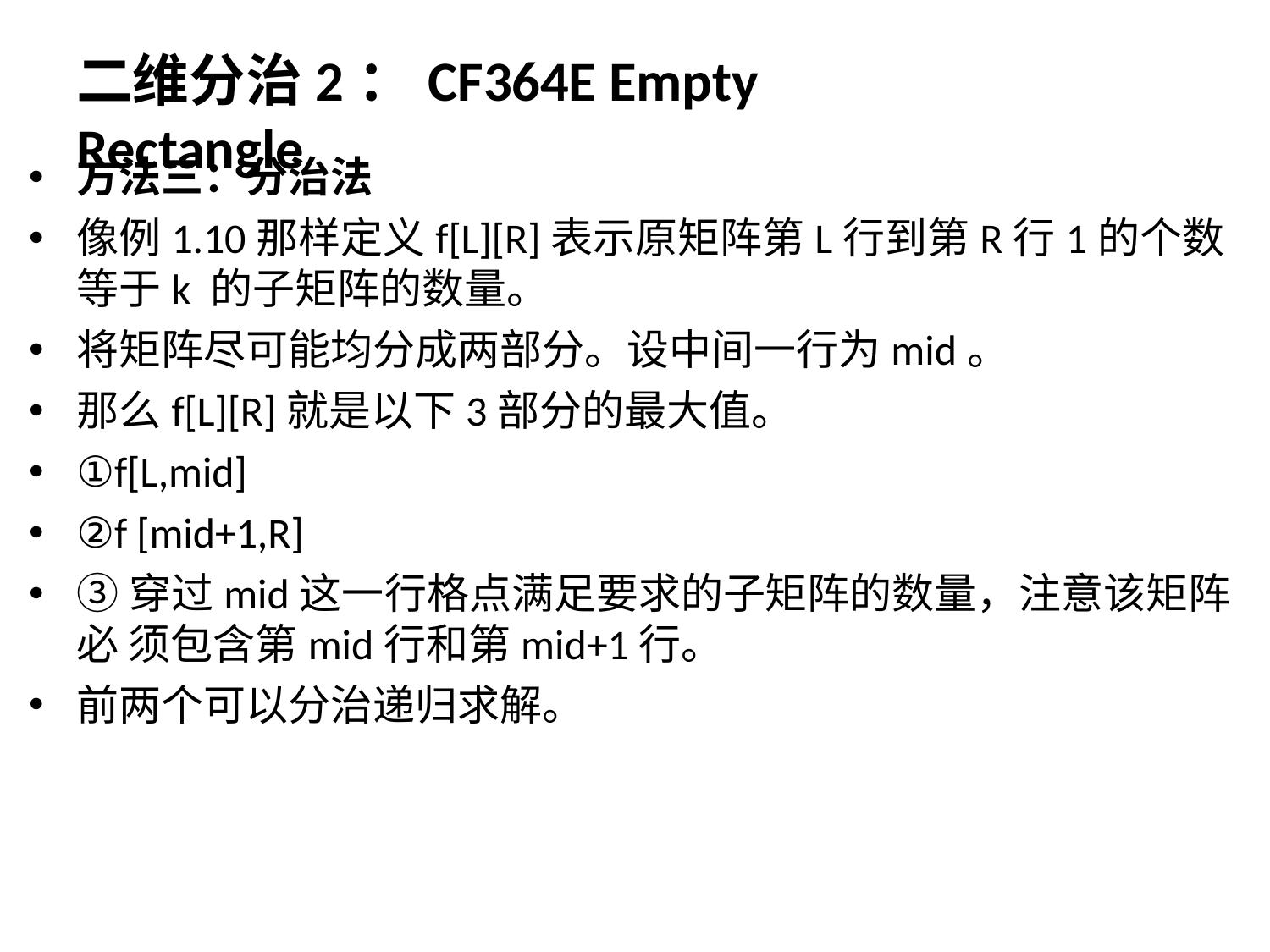

# 二维分治2：CF364E Empty Rectangle
方法三：分治法
像例1.10那样定义f[L][R]表示原矩阵第L行到第R行1的个数等于k 的子矩阵的数量。
将矩阵尽可能均分成两部分。设中间一行为mid。
那么f[L][R]就是以下3部分的最大值。
①f[L,mid]
②f [mid+1,R]
③穿过mid这一行格点满足要求的子矩阵的数量，注意该矩阵必 须包含第mid行和第mid+1行。
前两个可以分治递归求解。